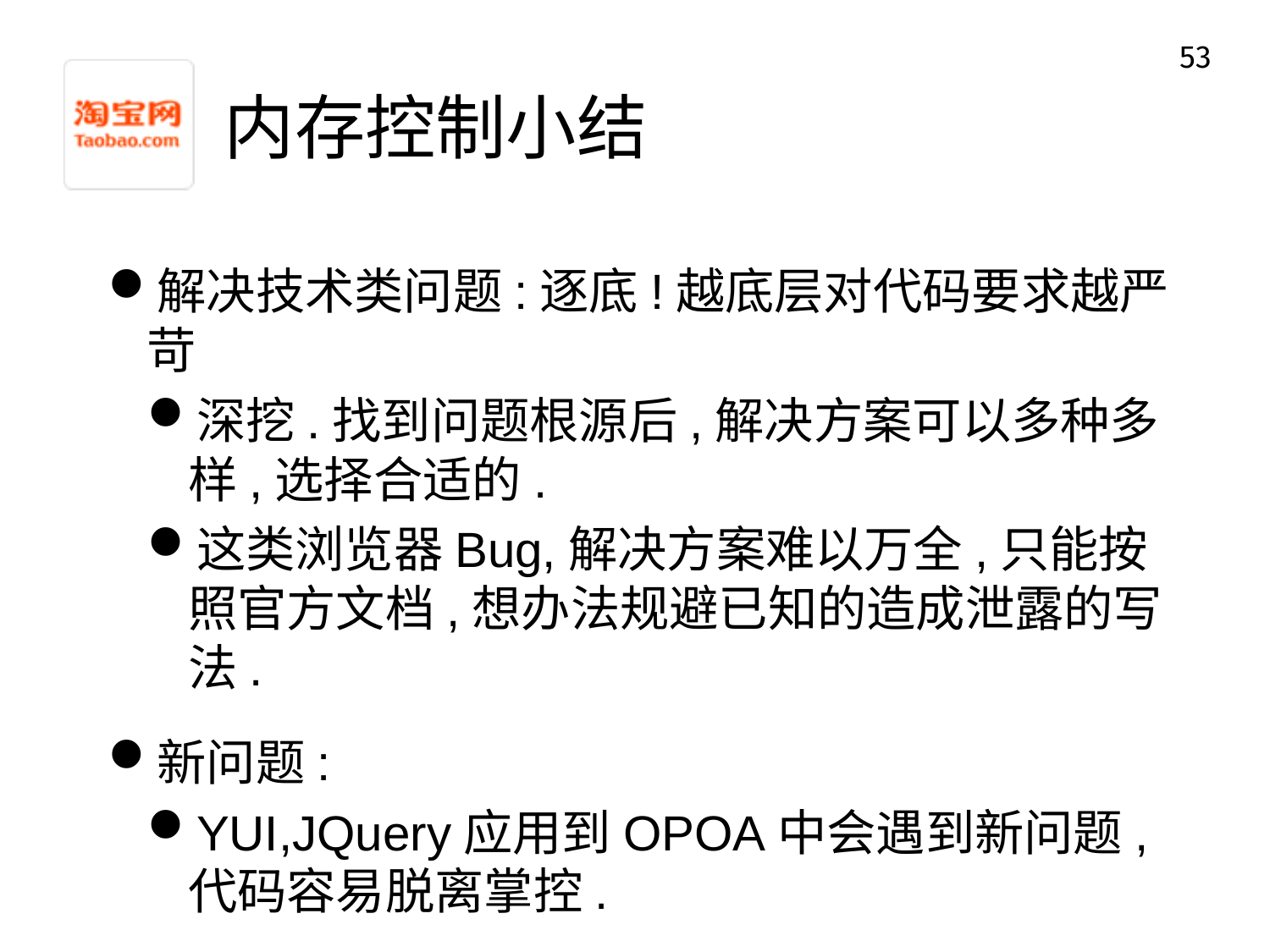

53
# 内存控制小结
解决技术类问题:逐底!越底层对代码要求越严苛
深挖.找到问题根源后,解决方案可以多种多样,选择合适的.
这类浏览器Bug,解决方案难以万全,只能按照官方文档,想办法规避已知的造成泄露的写法.
新问题:
YUI,JQuery应用到OPOA中会遇到新问题,代码容易脱离掌控.